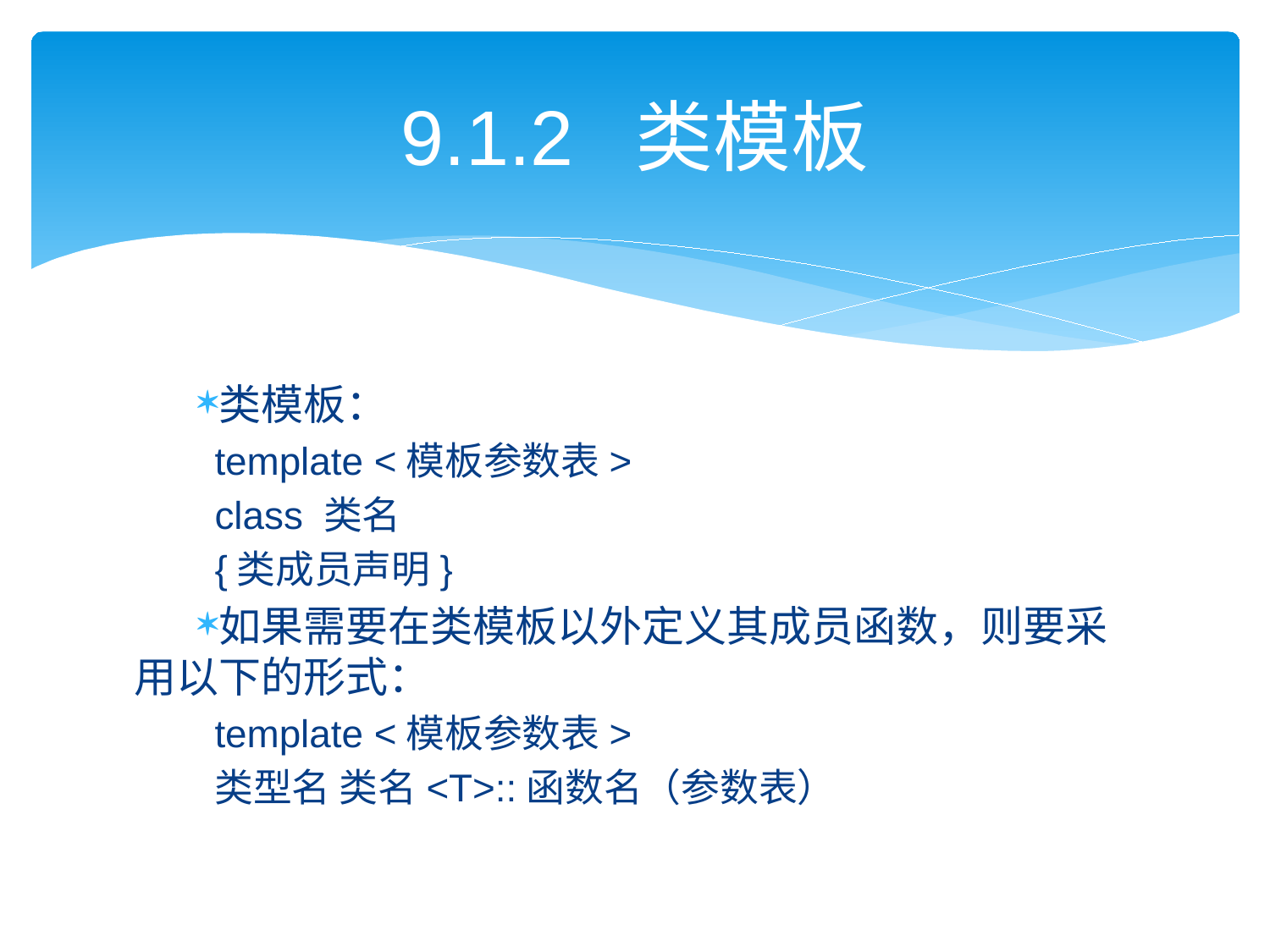

# 9.1.2  类模板
类模板：
template <模板参数表>
class 类名
{类成员声明}
如果需要在类模板以外定义其成员函数，则要采用以下的形式：
template <模板参数表>
类型名 类名<T>::函数名（参数表）